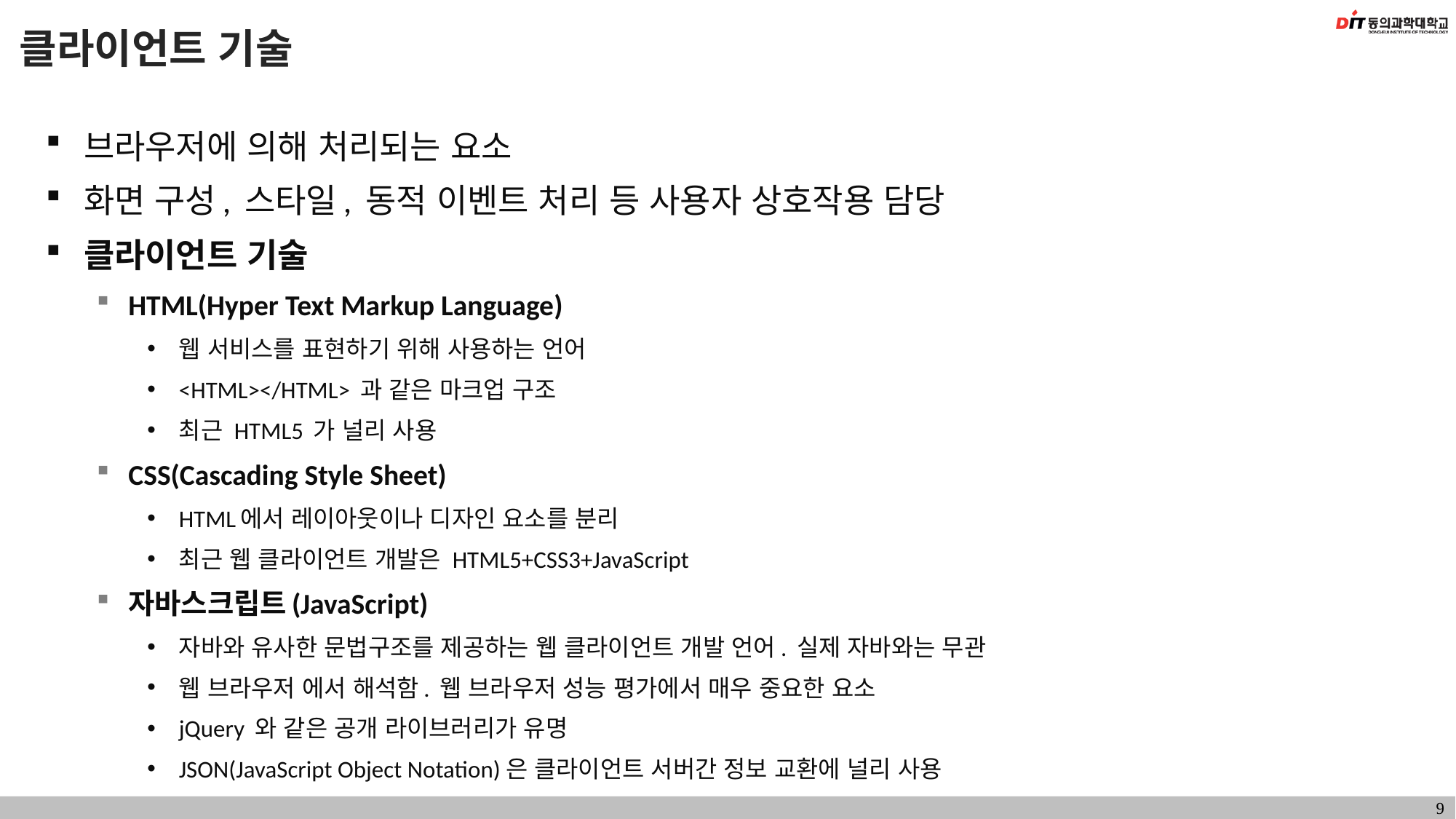

# 클라이언트 기술
브라우저에 의해 처리되는 요소
화면 구성, 스타일, 동적 이벤트 처리 등 사용자 상호작용 담당
클라이언트 기술
HTML(Hyper Text Markup Language)
웹 서비스를 표현하기 위해 사용하는 언어
<HTML></HTML> 과 같은 마크업 구조
최근 HTML5 가 널리 사용
CSS(Cascading Style Sheet)
HTML에서 레이아웃이나 디자인 요소를 분리
최근 웹 클라이언트 개발은 HTML5+CSS3+JavaScript
자바스크립트(JavaScript)
자바와 유사한 문법구조를 제공하는 웹 클라이언트 개발 언어. 실제 자바와는 무관
웹 브라우저 에서 해석함. 웹 브라우저 성능 평가에서 매우 중요한 요소
jQuery 와 같은 공개 라이브러리가 유명
JSON(JavaScript Object Notation)은 클라이언트 서버간 정보 교환에 널리 사용
9